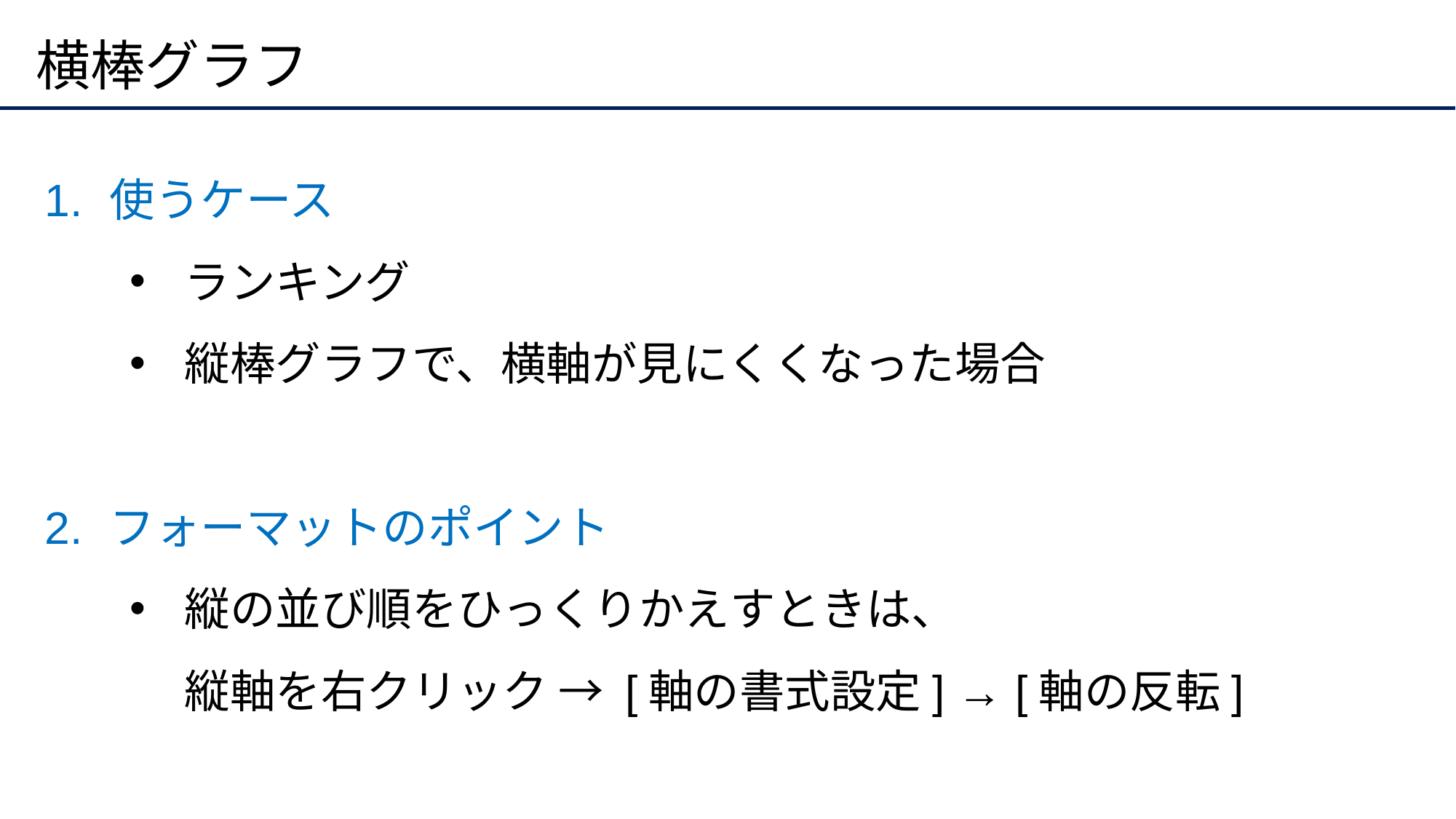

# 横棒グラフ
使うケース
ランキング
縦棒グラフで、横軸が見にくくなった場合

フォーマットのポイント
縦の並び順をひっくりかえすときは、
縦軸を右クリック → [軸の書式設定] → [軸の反転]